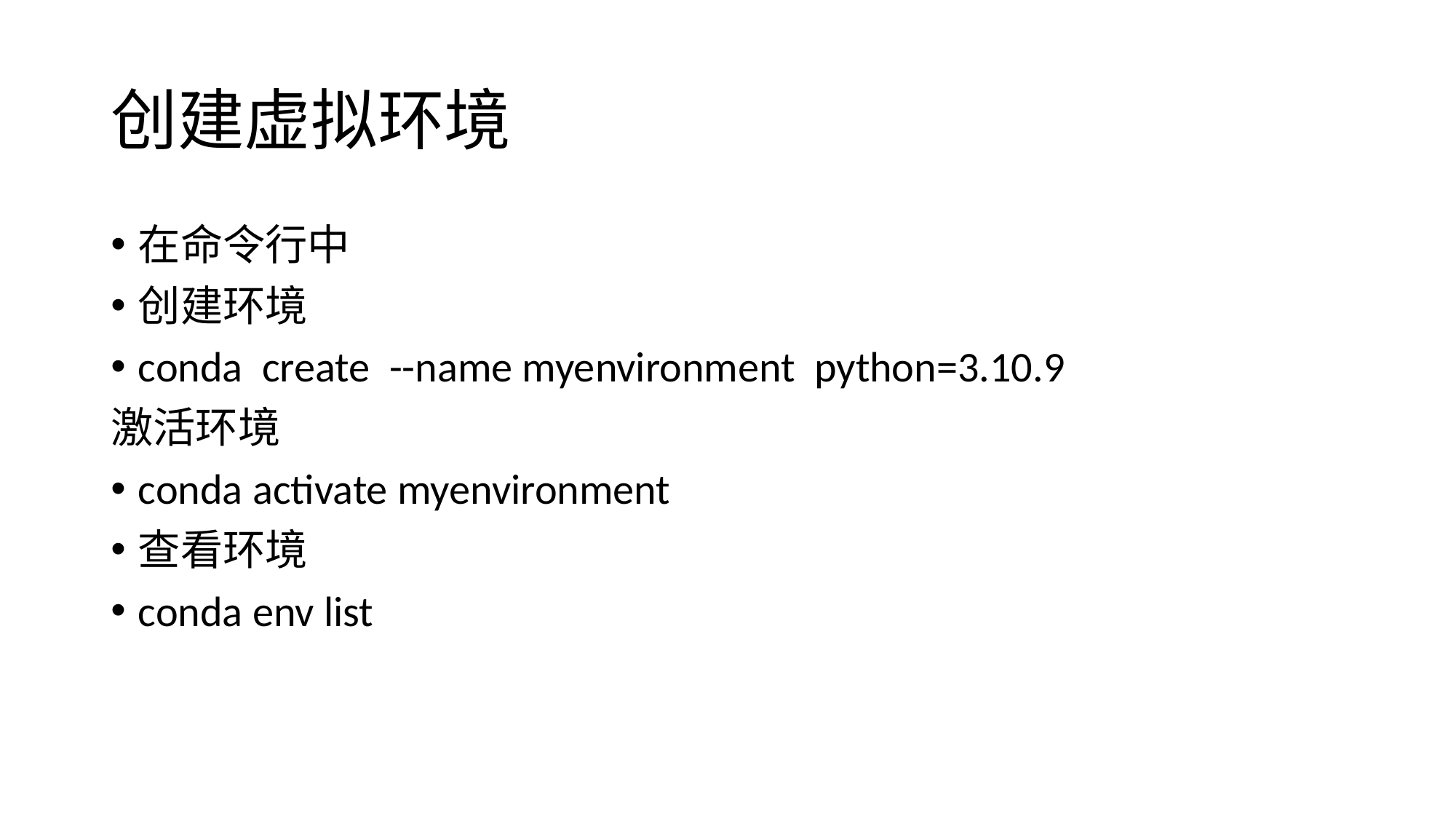

# 创建虚拟环境
在命令行中
创建环境
conda  create  --name myenvironment  python=3.10.9
激活环境
conda activate myenvironment
查看环境
conda env list